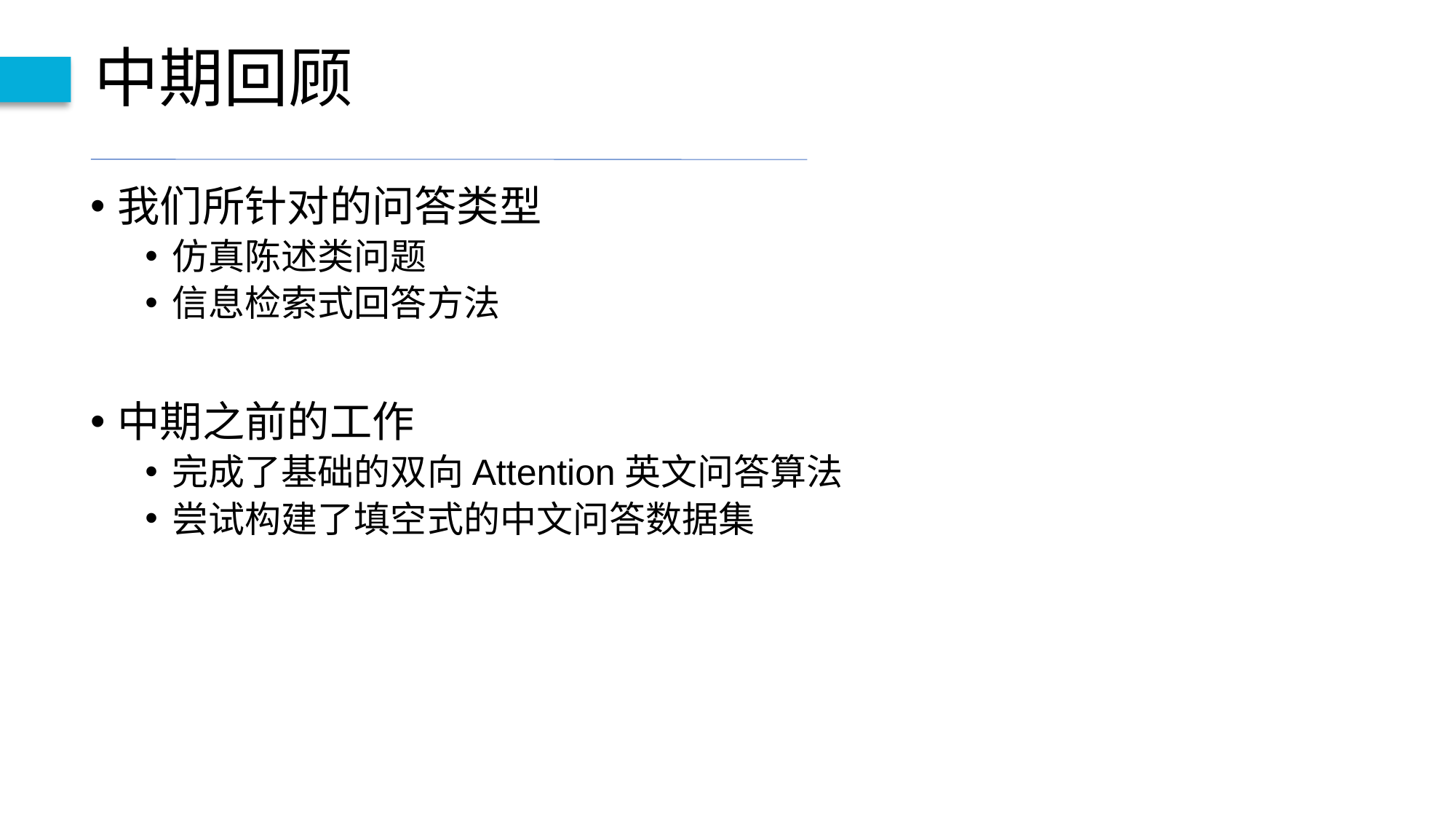

中期回顾

我们所针对的问答类型
仿真陈述类问题
信息检索式回答方法

中期之前的工作
完成了基础的双向Attention英文问答算法
尝试构建了填空式的中文问答数据集